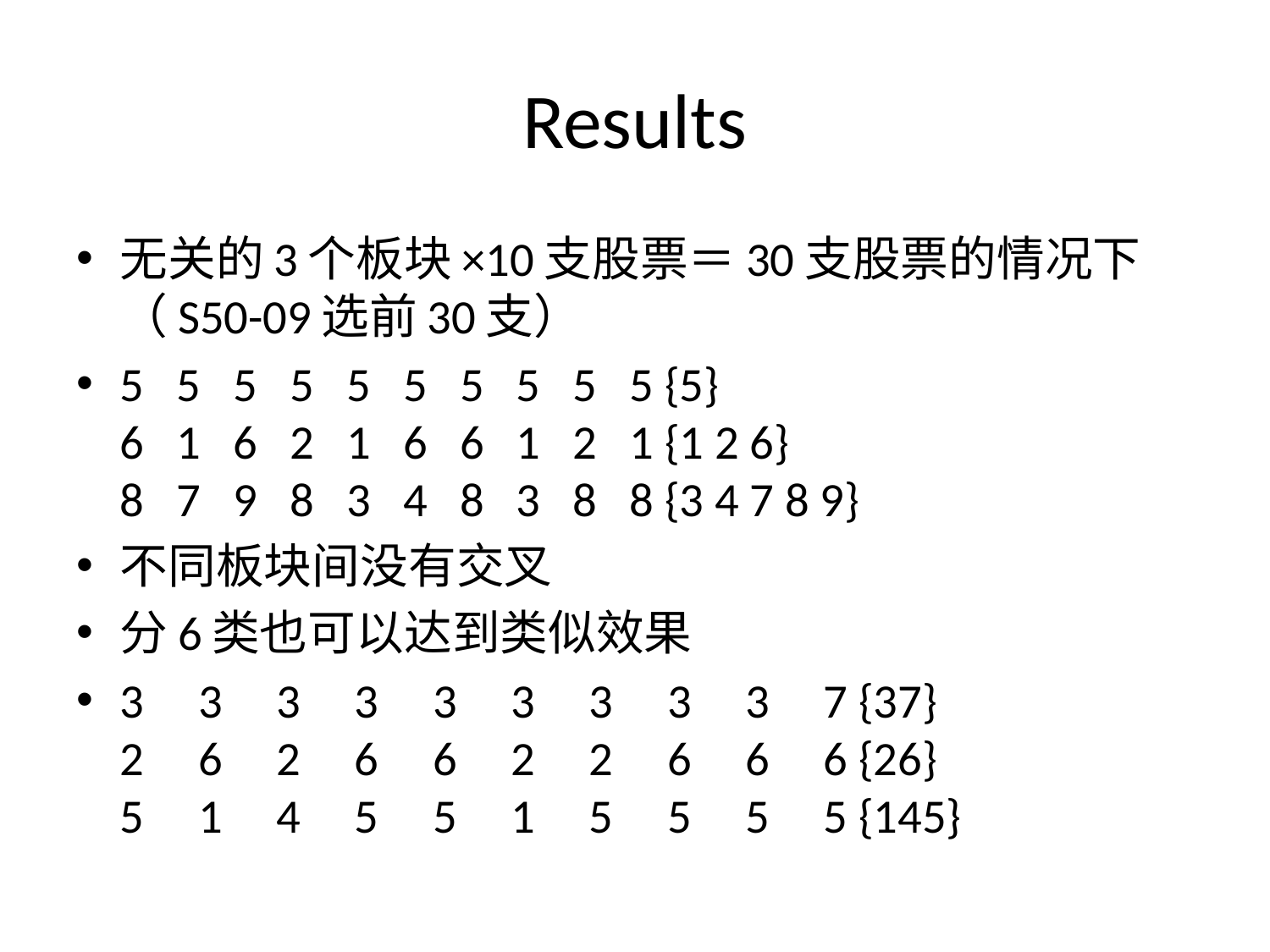

# Results
无关的3个板块×10支股票＝30支股票的情况下（S50-09选前30支）
5   5   5   5   5   5   5   5   5   5 {5}
6   1   6   2   1   6   6   1   2   1 {1 2 6}
8   7   9   8   3   4   8   3   8   8 {3 4 7 8 9}
不同板块间没有交叉
分6类也可以达到类似效果
3     3     3     3     3     3     3     3     3     7 {37}
2     6     2     6     6     2     2     6     6     6 {26}
5     1     4     5     5     1     5     5     5     5 {145}